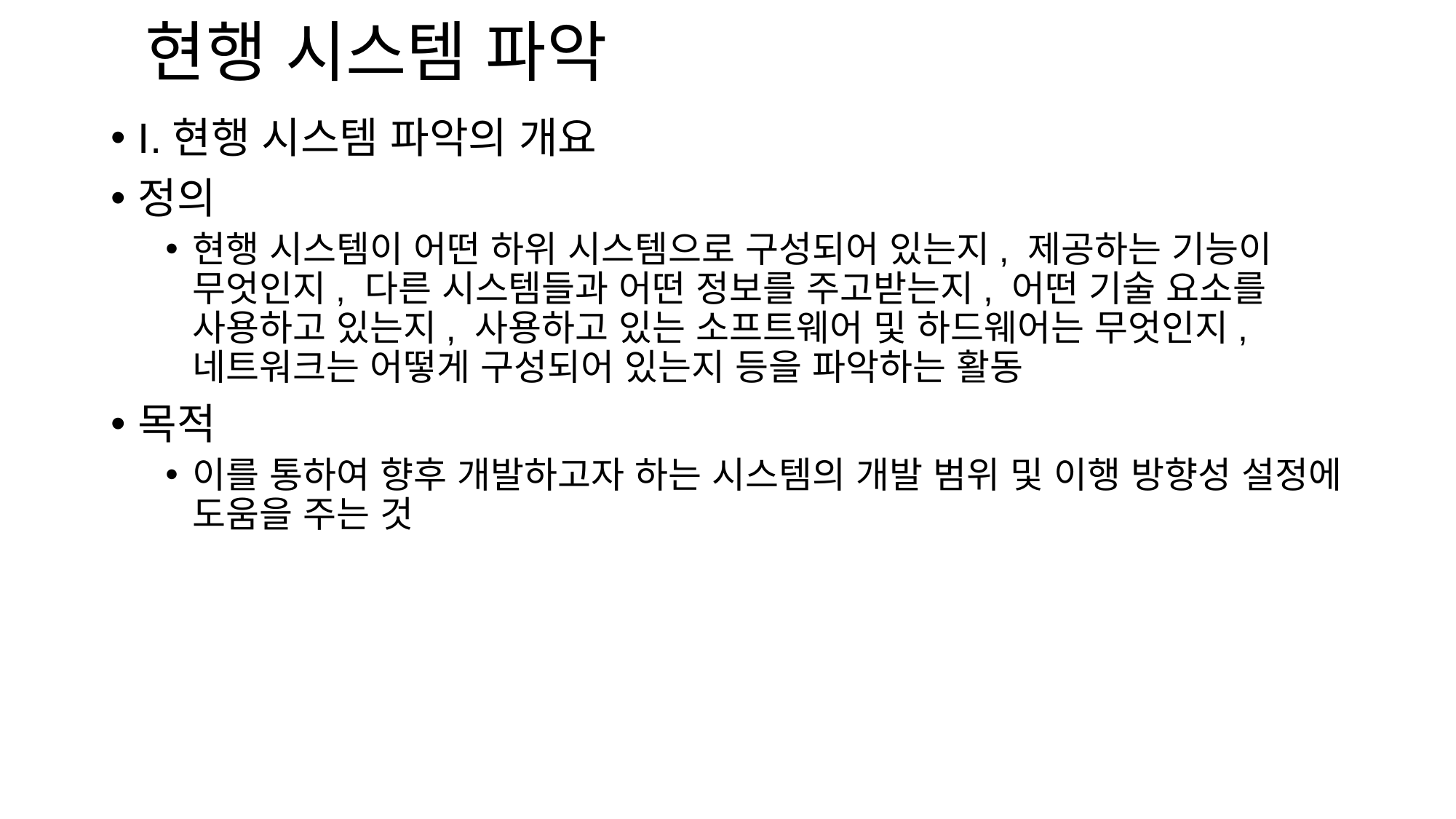

# 현행 시스템 파악
I.현행 시스템 파악의 개요
정의
현행 시스템이 어떤 하위 시스템으로 구성되어 있는지, 제공하는 기능이 무엇인지, 다른 시스템들과 어떤 정보를 주고받는지, 어떤 기술 요소를 사용하고 있는지, 사용하고 있는 소프트웨어 및 하드웨어는 무엇인지, 네트워크는 어떻게 구성되어 있는지 등을 파악하는 활동
목적
이를 통하여 향후 개발하고자 하는 시스템의 개발 범위 및 이행 방향성 설정에 도움을 주는 것